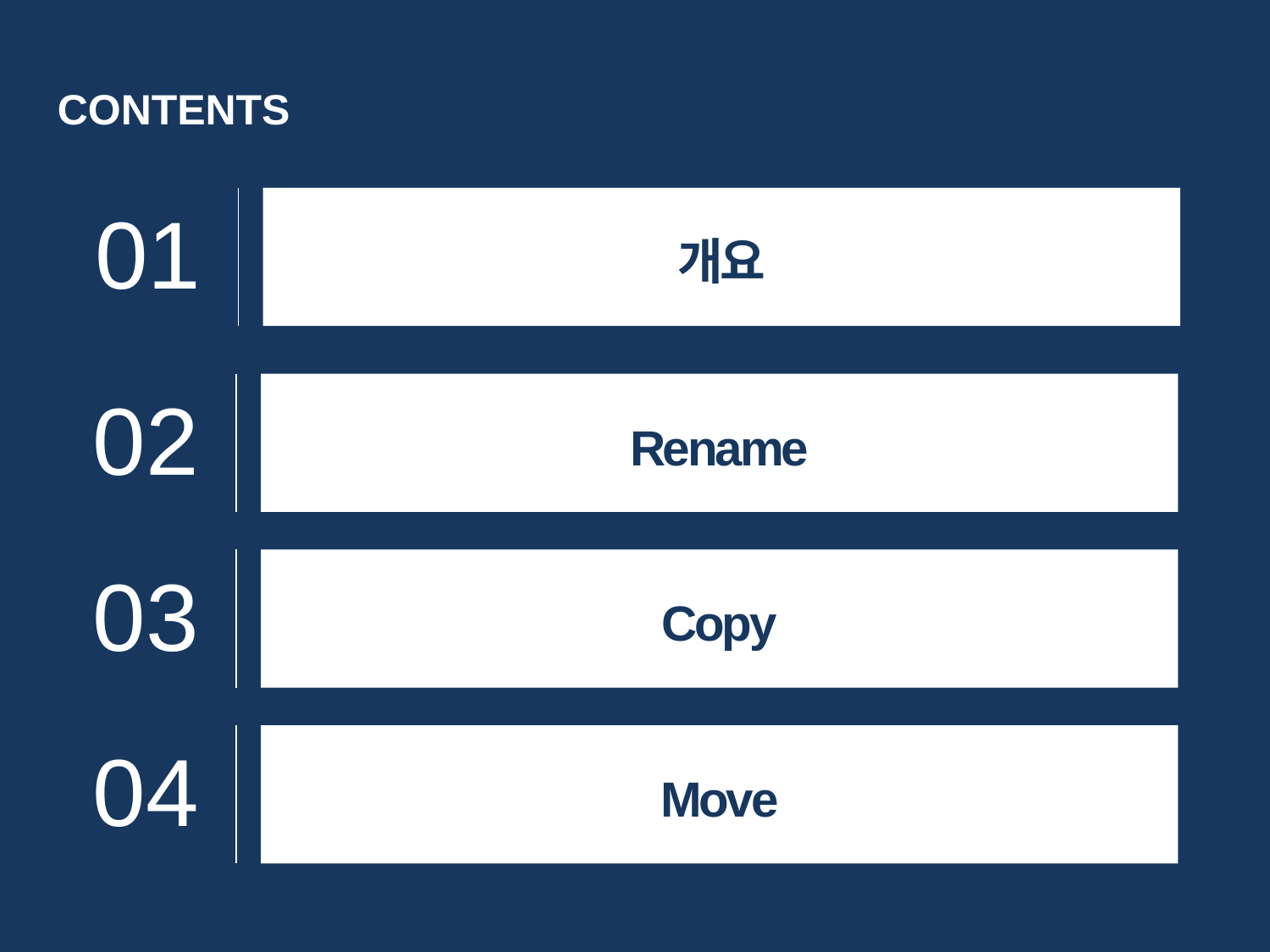

CONTENTS
01

개요
02

Rename
03

Copy
04

Move